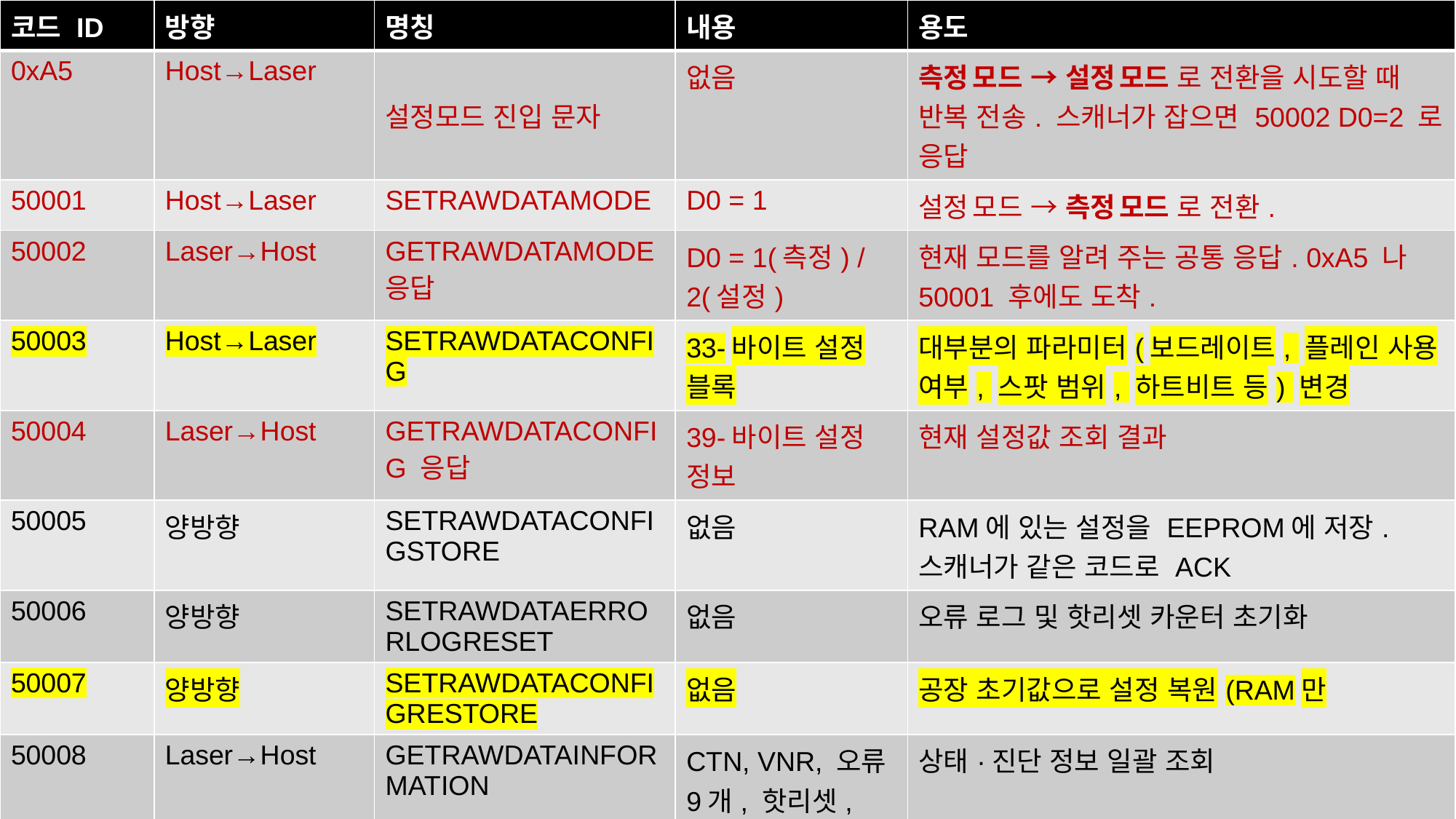

| 코드 ID | 방향 | 명칭 | 내용 | 용도 |
| --- | --- | --- | --- | --- |
| 0xA5 | Host→Laser | 설정모드 진입 문자 | 없음 | 측정 모드 → 설정 모드 로 전환을 시도할 때 반복 전송. 스캐너가 잡으면 50002 D0=2 로 응답 |
| 50001 | Host→Laser | SETRAWDATAMODE | D0 = 1 | 설정 모드 → 측정 모드 로 전환. |
| 50002 | Laser→Host | GETRAWDATAMODE 응답 | D0 = 1(측정) / 2(설정) | 현재 모드를 알려 주는 공통 응답. 0xA5 나 50001 후에도 도착. |
| 50003 | Host→Laser | SETRAWDATACONFIG | 33‑바이트 설정 블록 | 대부분의 파라미터(보드레이트, 플레인 사용 여부, 스팟 범위, 하트비트 등) 변경 |
| 50004 | Laser→Host | GETRAWDATACONFIG 응답 | 39‑바이트 설정 정보 | 현재 설정값 조회 결과 |
| 50005 | 양방향 | SETRAWDATACONFIGSTORE | 없음 | RAM에 있는 설정을 EEPROM에 저장. 스캐너가 같은 코드로 ACK |
| 50006 | 양방향 | SETRAWDATAERRORLOGRESET | 없음 | 오류 로그 및 핫리셋 카운터 초기화 |
| 50007 | 양방향 | SETRAWDATACONFIGRESTORE | 없음 | 공장 초기값으로 설정 복원(RAM만 |
| 50008 | Laser→Host | GETRAWDATAINFORMATION | CTN, VNR, 오류 9개, 핫리셋, CAN‑ID, SW 버전 | 상태·진단 정보 일괄 조회 |